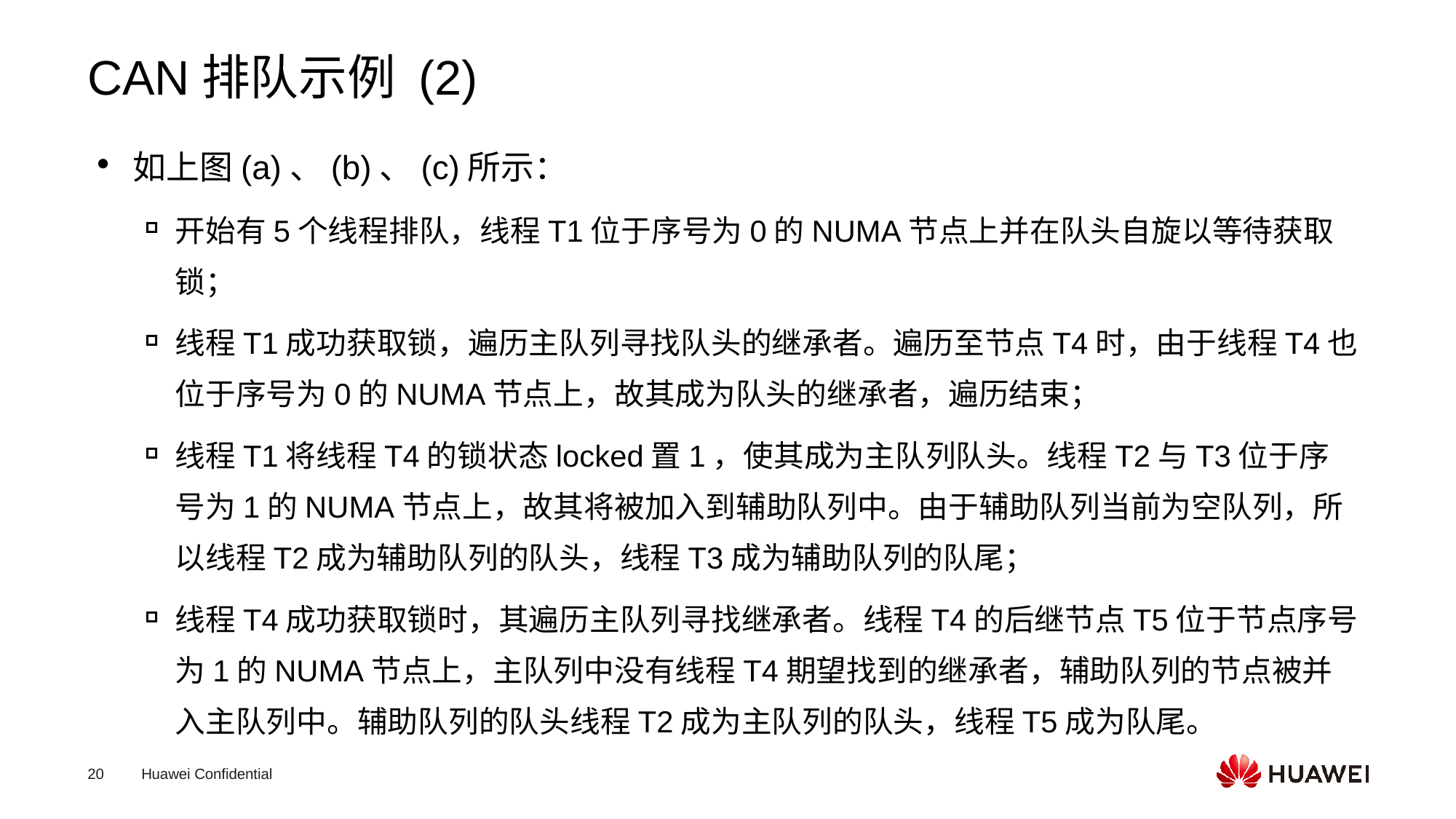

# CAN排队示例 (2)
如上图(a)、(b)、(c)所示：
开始有5个线程排队，线程T1位于序号为0的NUMA节点上并在队头自旋以等待获取锁；
线程T1成功获取锁，遍历主队列寻找队头的继承者。遍历至节点T4时，由于线程T4也位于序号为0的NUMA节点上，故其成为队头的继承者，遍历结束；
线程T1将线程T4的锁状态locked置1，使其成为主队列队头。线程T2与T3位于序号为1的NUMA节点上，故其将被加入到辅助队列中。由于辅助队列当前为空队列，所以线程T2成为辅助队列的队头，线程T3成为辅助队列的队尾；
线程T4成功获取锁时，其遍历主队列寻找继承者。线程T4的后继节点T5位于节点序号为1的NUMA节点上，主队列中没有线程T4期望找到的继承者，辅助队列的节点被并入主队列中。辅助队列的队头线程T2成为主队列的队头，线程T5成为队尾。